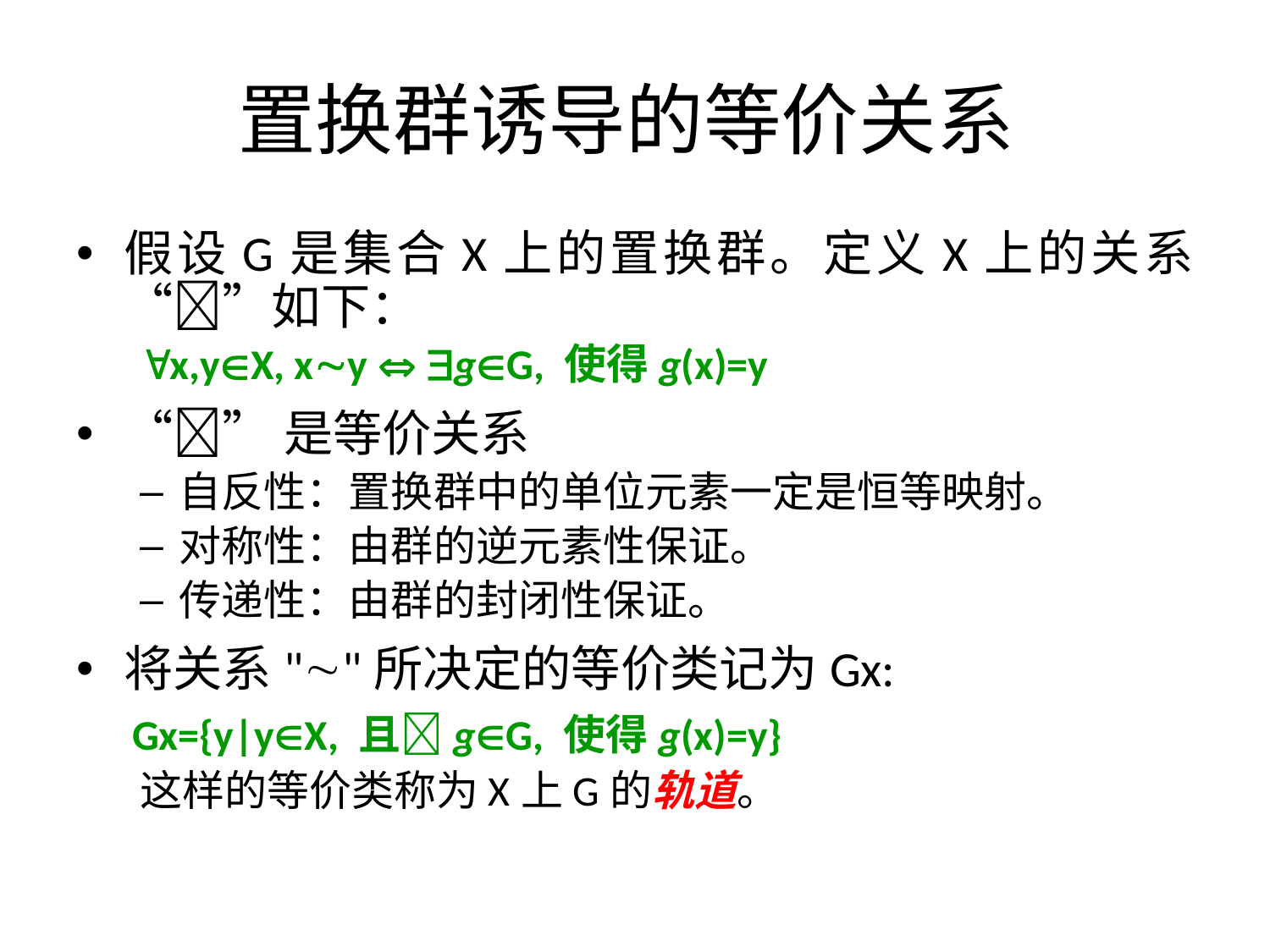

# 置换群诱导的等价关系
假设G是集合X上的置换群。定义X上的关系“∼”如下：
∀x,y∈X, x∼y ⇔ ∃g∈G, 使得g(x)=y
“∼”是等价关系
自反性：置换群中的单位元素一定是恒等映射。
对称性：由群的逆元素性保证。
传递性：由群的封闭性保证。
将关系"∼"所决定的等价类记为Gx:
     Gx={y|y∈X, 且∃g∈G, 使得g(x)=y}
这样的等价类称为X上G的轨道。